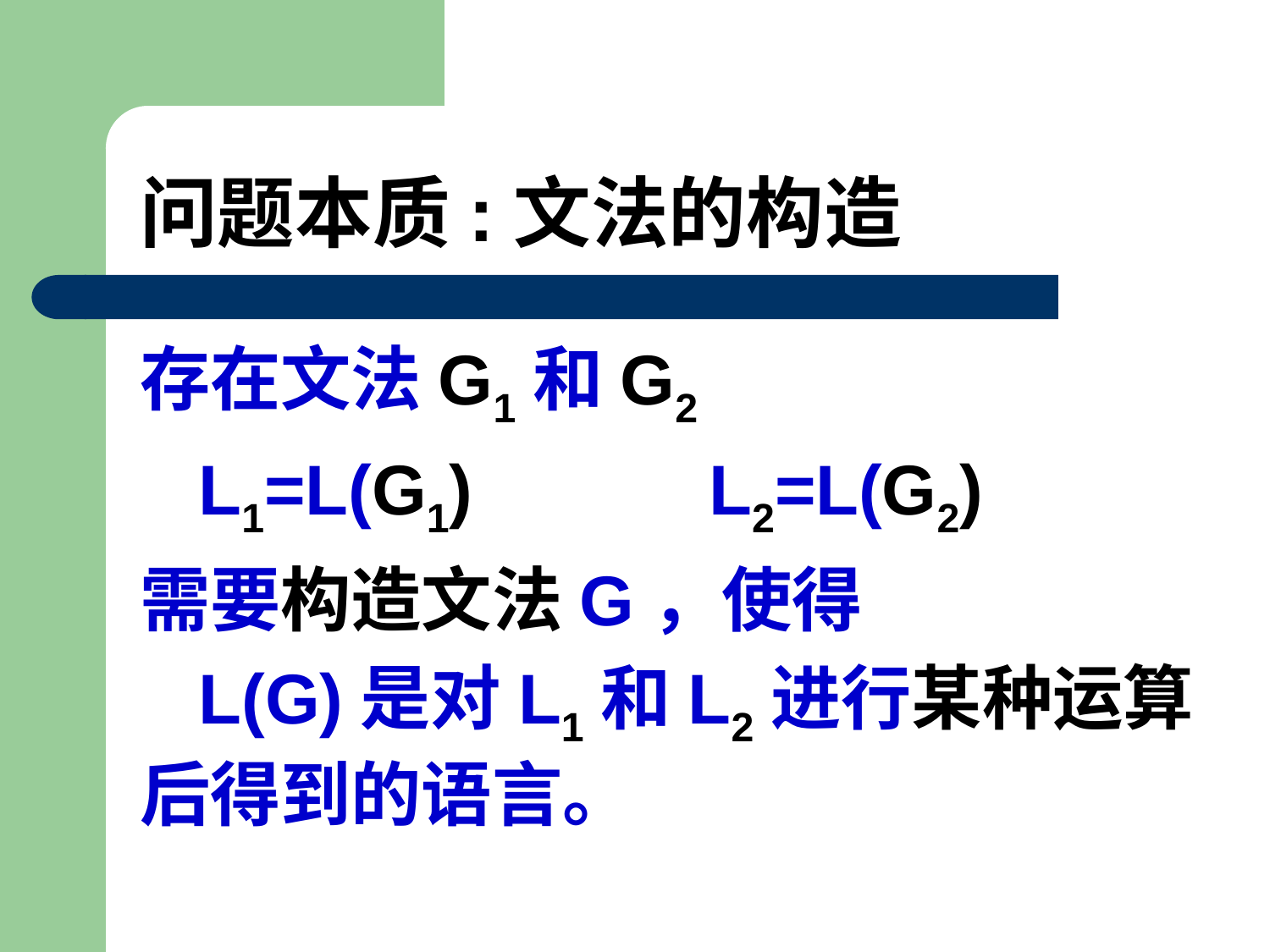

# 问题本质:文法的构造
存在文法G1和G2
   L1=L(G1)            L2=L(G2)
需要构造文法G，使得
   L(G)是对L1和L2进行某种运算后得到的语言。